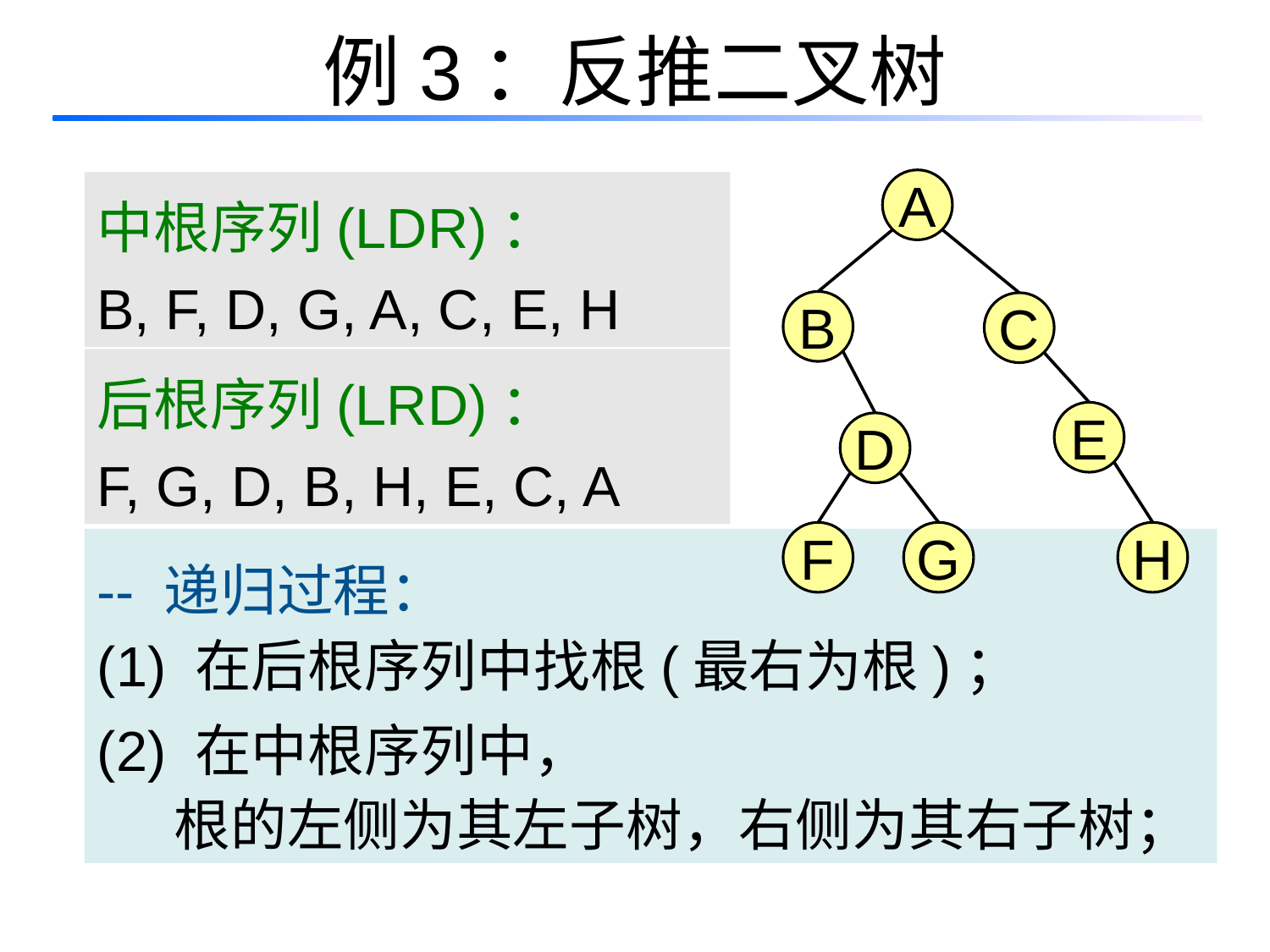

例3：反推二叉树

A
中根序列(LDR)：
B, F, D, G, A, C, E, H
B
C
后根序列(LRD)：
F, G, D, B, H, E, C, A
E
D
F
G
H
-- 递归过程：
 在后根序列中找根(最右为根)；
 在中根序列中，
     根的左侧为其左子树，右侧为其右子树；